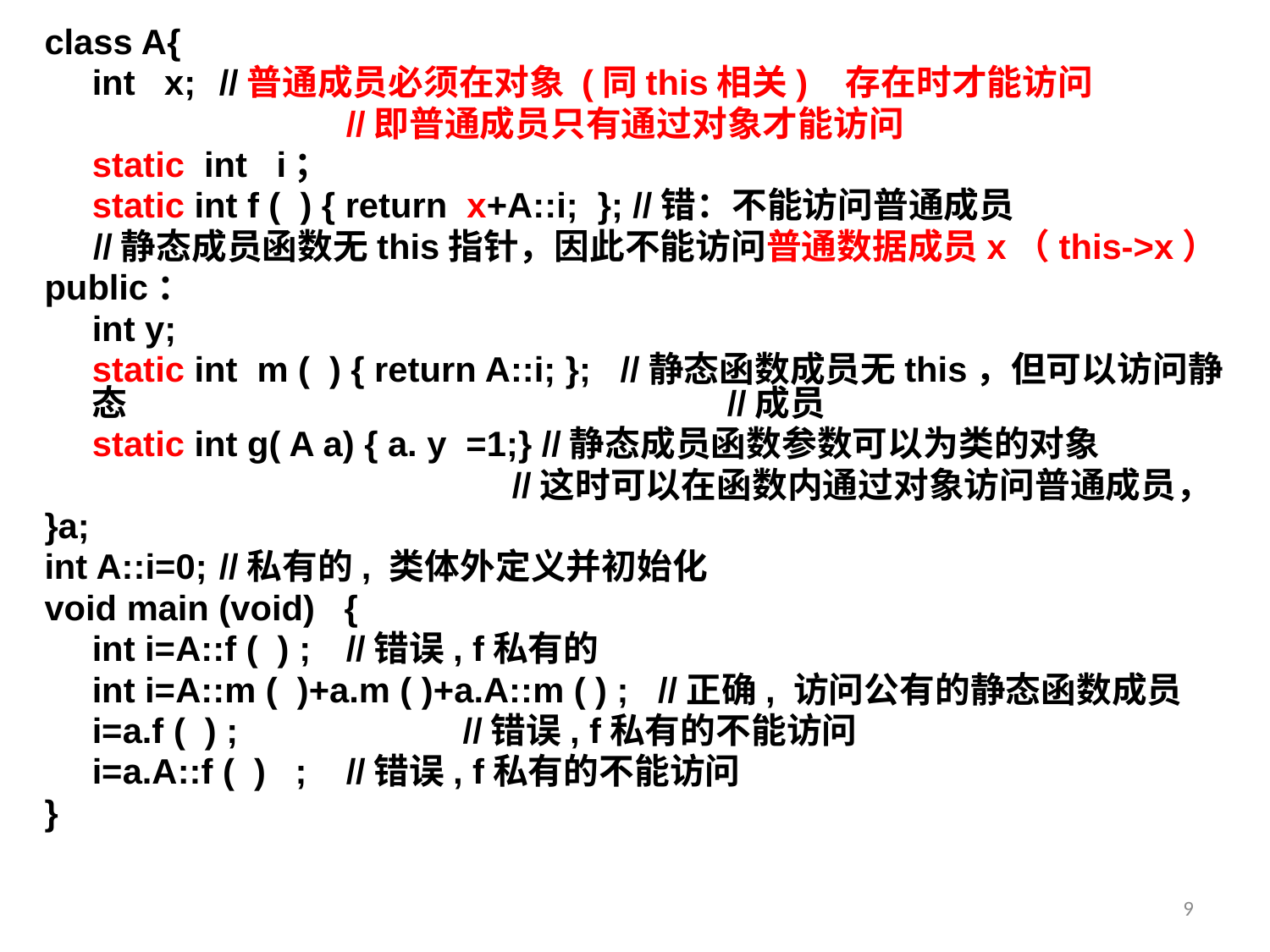

class A{
	int   x; 	//普通成员必须在对象 (同this相关)   存在时才能访问
			//即普通成员只有通过对象才能访问
	static  int   i；
	static int f (  ) { return  x+A::i;  }; //错：不能访问普通成员
     //静态成员函数无this指针，因此不能访问普通数据成员x（this->x）
public：
	int y;
	static int  m (  ) { return A::i; };   //静态函数成员无this，但可以访问静态					//成员
	static int g( A a) { a. y  =1;} //静态成员函数参数可以为类的对象
				    //这时可以在函数内通过对象访问普通成员，
}a;
int A::i=0; 	//私有的, 类体外定义并初始化
void main (void)   {
	int i=A::f (  ) ; 	//错误, f私有的
	int i=A::m (  )+a.m ( )+a.A::m ( ) ;   //正确, 访问公有的静态函数成员
	i=a.f (  ) ; 	            //错误, f私有的不能访问
	i=a.A::f (  )   ; 	//错误, f私有的不能访问
}
9